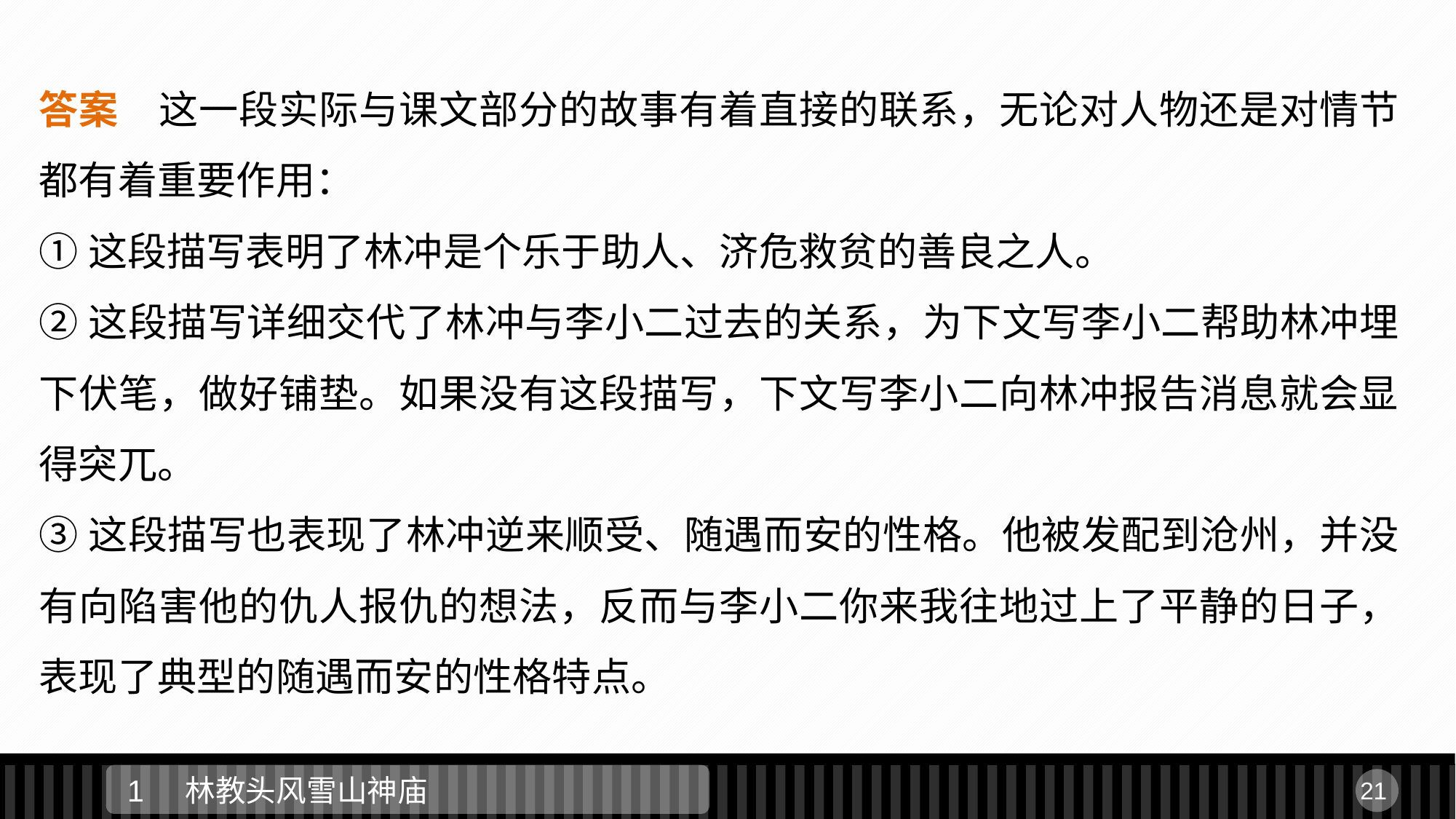

答案　这一段实际与课文部分的故事有着直接的联系，无论对人物还是对情节都有着重要作用：
①这段描写表明了林冲是个乐于助人、济危救贫的善良之人。
②这段描写详细交代了林冲与李小二过去的关系，为下文写李小二帮助林冲埋下伏笔，做好铺垫。如果没有这段描写，下文写李小二向林冲报告消息就会显得突兀。
③这段描写也表现了林冲逆来顺受、随遇而安的性格。他被发配到沧州，并没有向陷害他的仇人报仇的想法，反而与李小二你来我往地过上了平静的日子，表现了典型的随遇而安的性格特点。